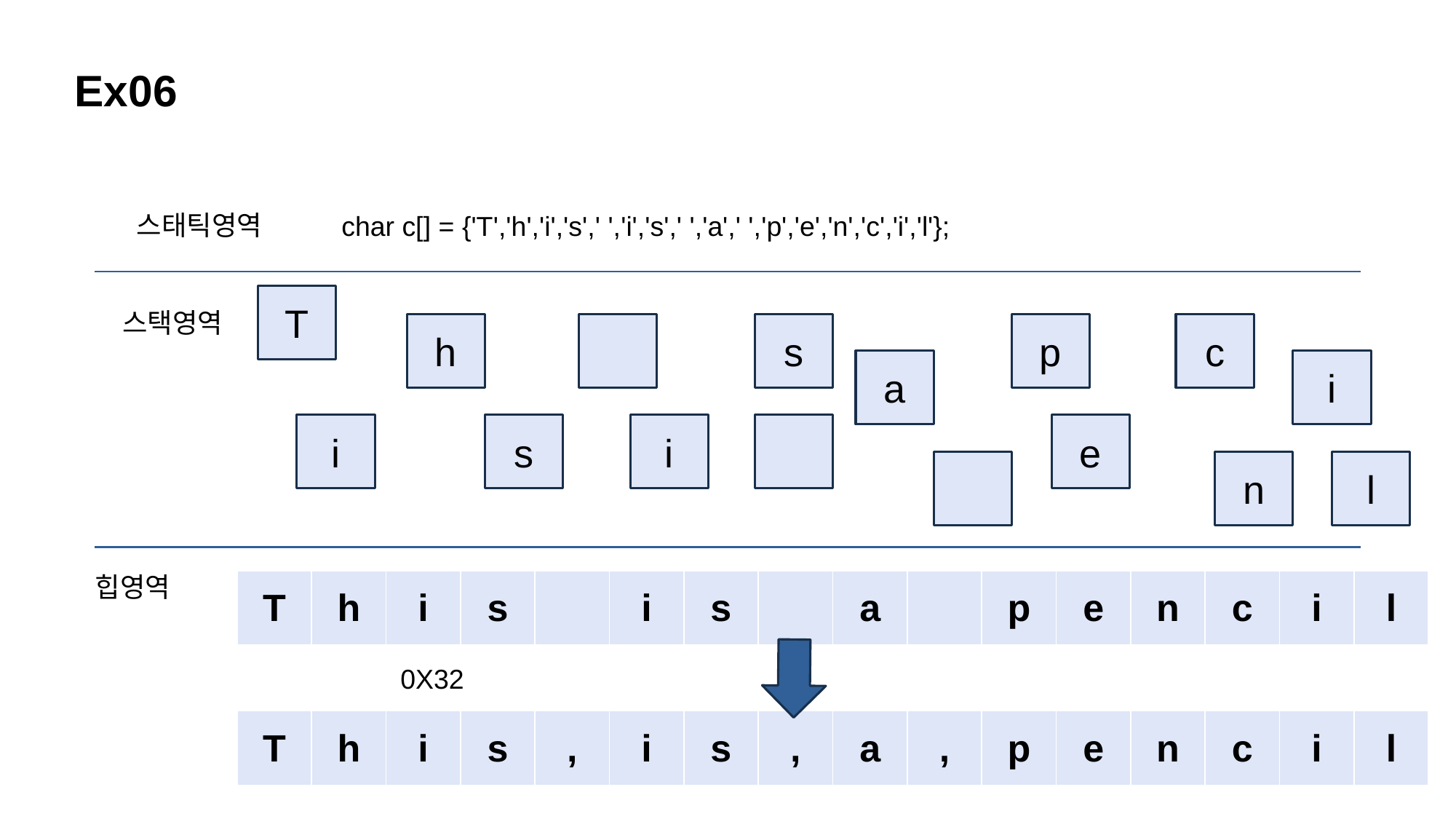

Ex06
스태틱영역
char c[] = {'T','h','i','s',' ','i','s',' ','a',' ','p','e','n','c','i','l'};
T
스택영역
h

s
p
c
a
i
i
s
i

e

n
l
힙영역
| T | h | i | s |  | i | s |  | a |  | p | e | n | c | i | l |
| --- | --- | --- | --- | --- | --- | --- | --- | --- | --- | --- | --- | --- | --- | --- | --- |

0X32
| T | h | i | s | , | i | s | , | a | , | p | e | n | c | i | l |
| --- | --- | --- | --- | --- | --- | --- | --- | --- | --- | --- | --- | --- | --- | --- | --- |